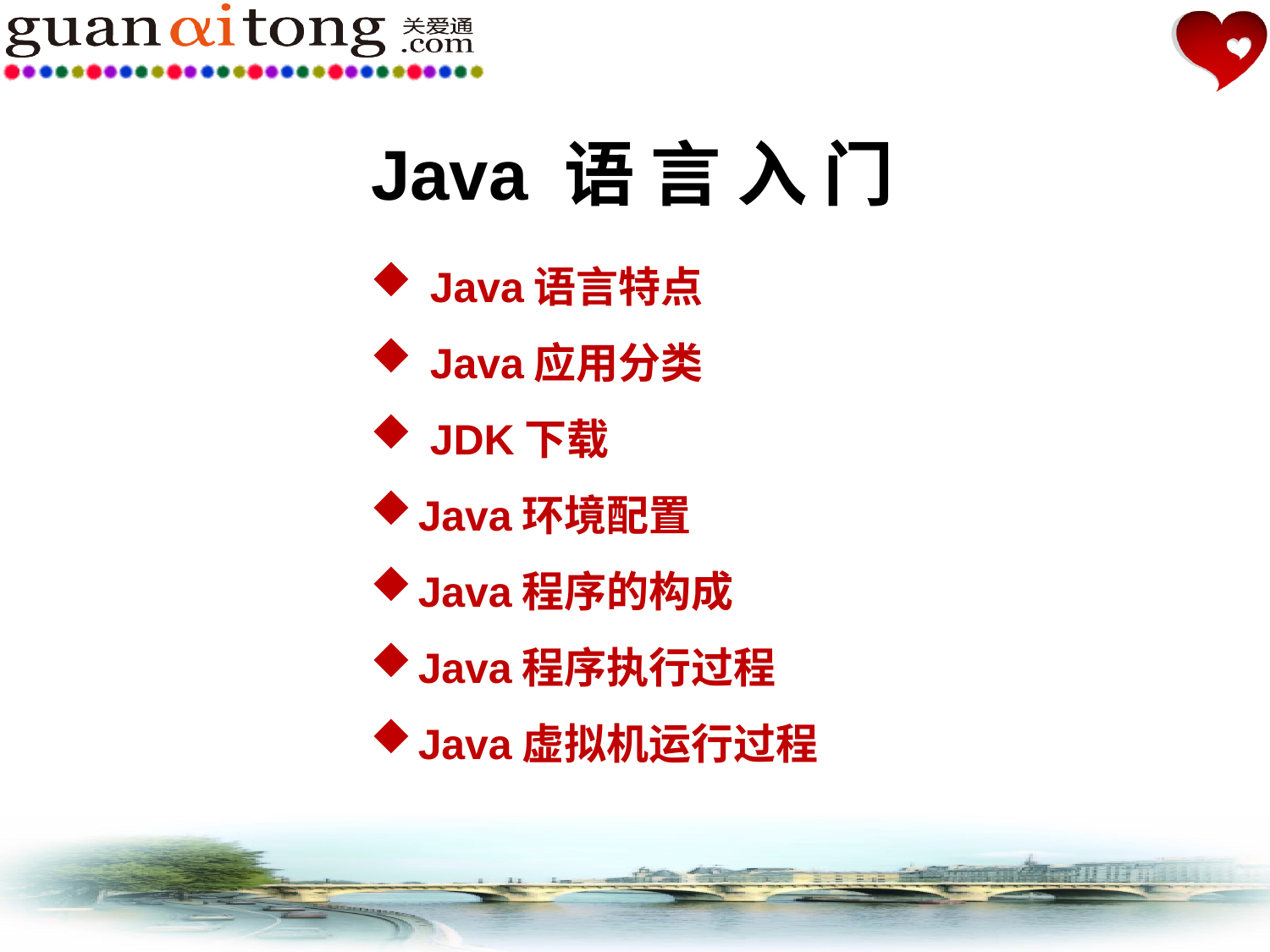

Java 语 言 入 门
 Java语言特点
 Java应用分类
 JDK下载
Java环境配置
Java程序的构成
Java程序执行过程
Java虚拟机运行过程